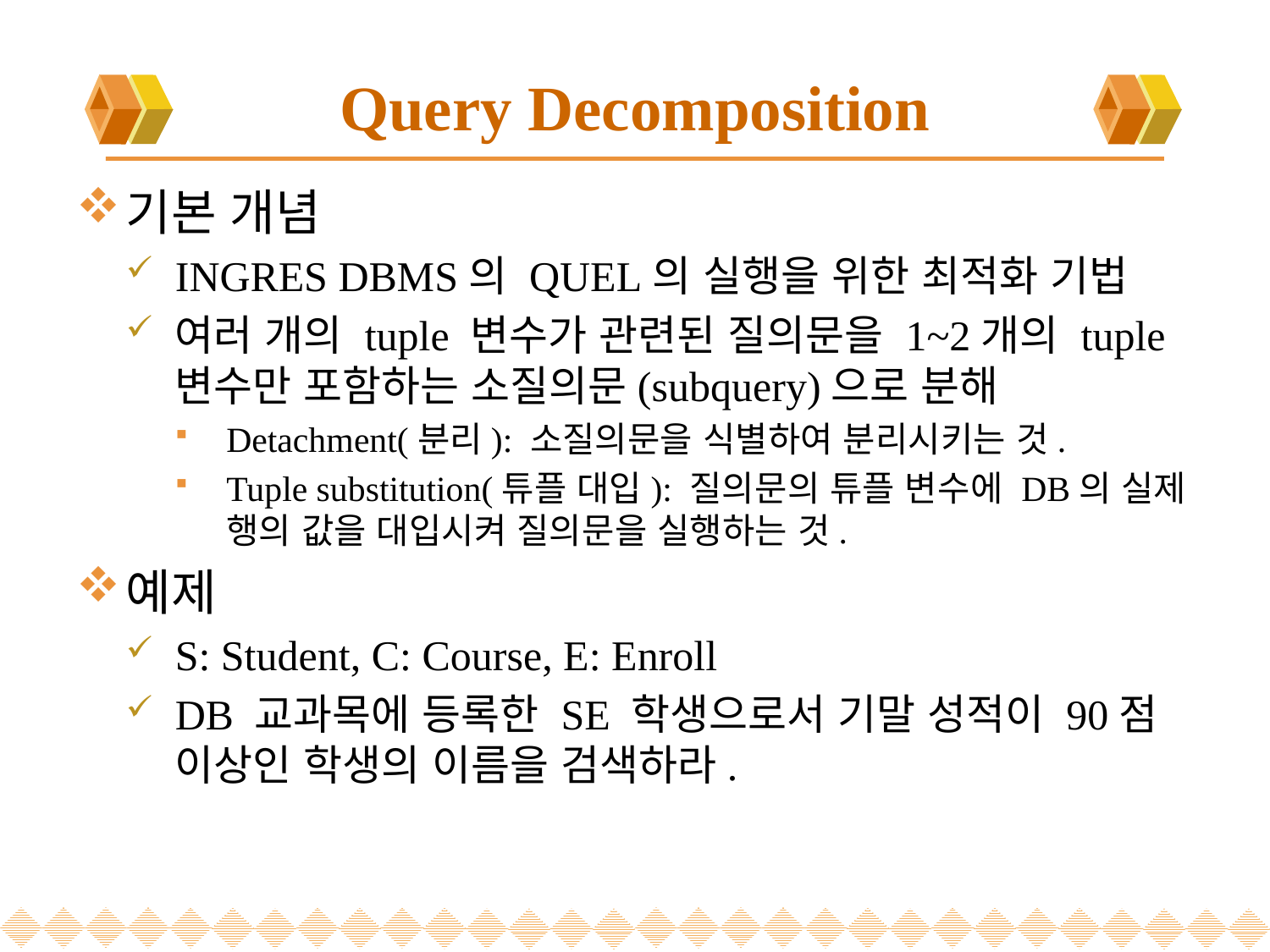

# Query Decomposition
기본 개념
INGRES DBMS의 QUEL의 실행을 위한 최적화 기법
여러 개의 tuple 변수가 관련된 질의문을 1~2개의 tuple 변수만 포함하는 소질의문(subquery)으로 분해
Detachment(분리): 소질의문을 식별하여 분리시키는 것.
Tuple substitution(튜플 대입): 질의문의 튜플 변수에 DB의 실제 행의 값을 대입시켜 질의문을 실행하는 것.
예제
S: Student, C: Course, E: Enroll
DB 교과목에 등록한 SE 학생으로서 기말 성적이 90점 이상인 학생의 이름을 검색하라.